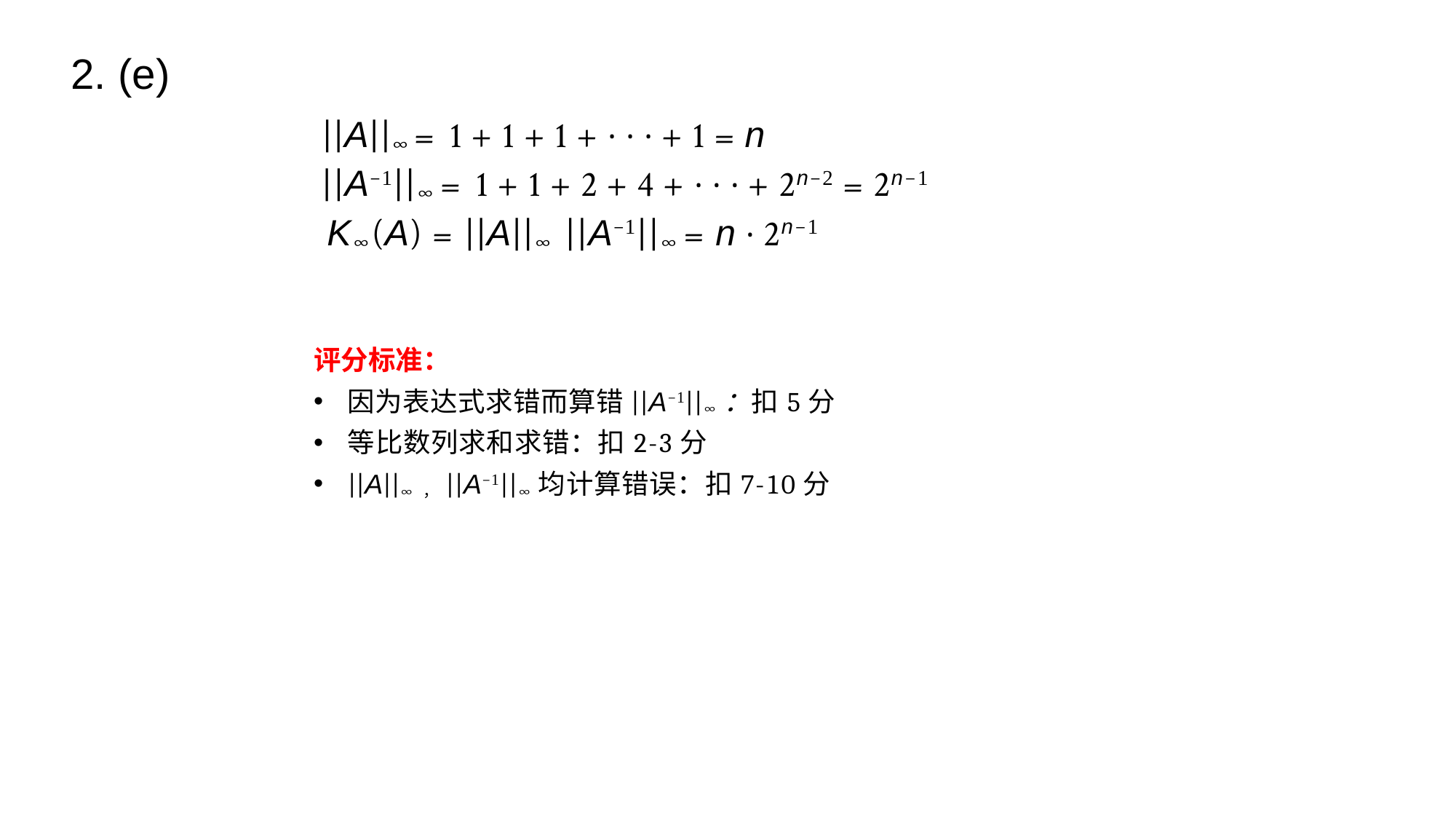

2. (e)
||A||∞ = 1 + 1 + 1 + · · · + 1 = n
  ||A−1||∞ = 1 + 1 + 2 + 4 + · · · + 2n−2 = 2n−1
 K∞(A) = ||A||∞  ||A−1||∞ = n · 2n−1
评分标准：
因为表达式求错而算错||A−1||∞：扣5分
等比数列求和求错：扣2-3分
||A||∞ ，||A−1||∞均计算错误：扣7-10分